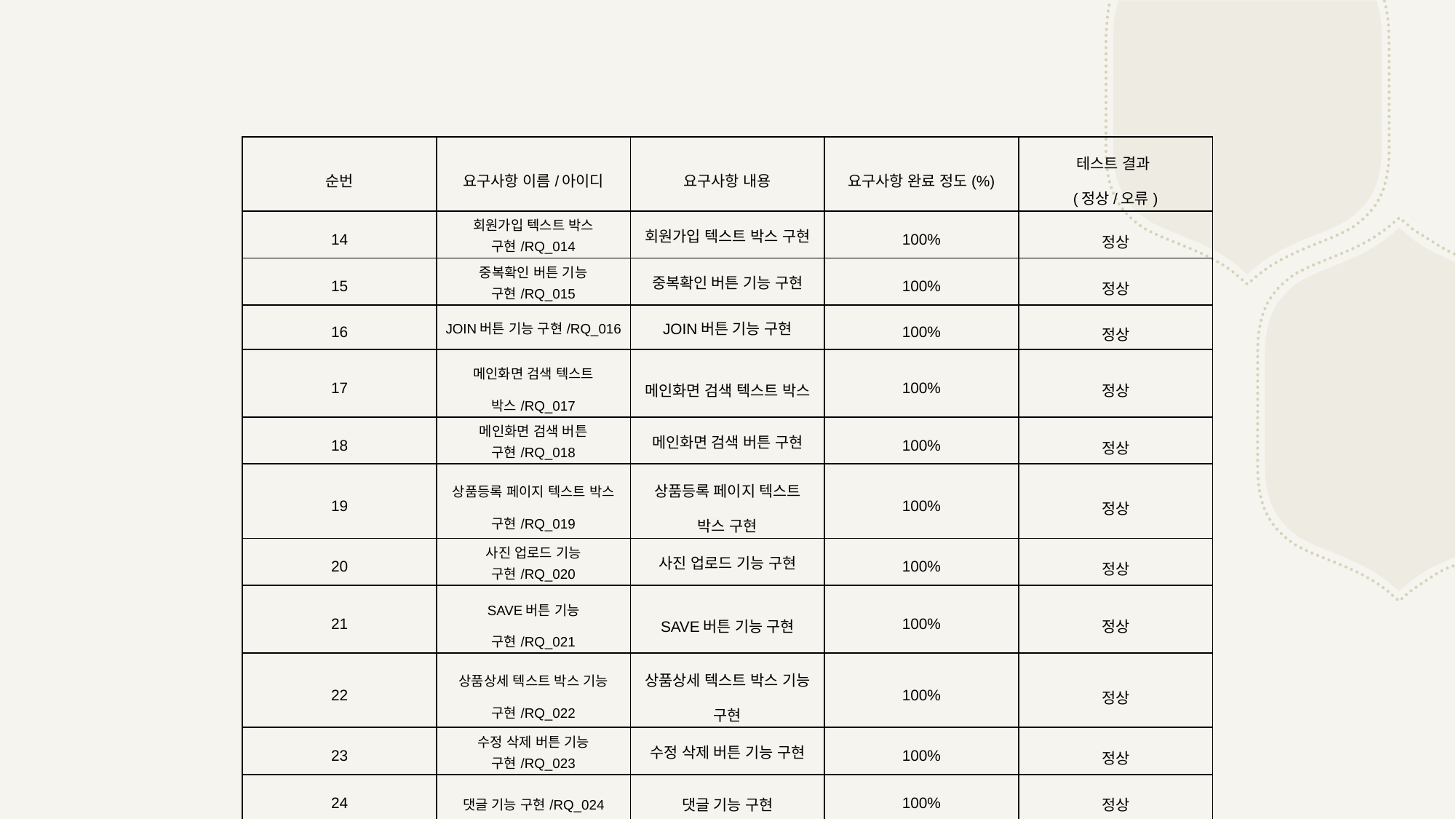

| 순번 | 요구사항 이름/아이디 | 요구사항 내용 | 요구사항 완료 정도(%) | 테스트 결과 (정상/오류) |
| --- | --- | --- | --- | --- |
| 14 | 회원가입 텍스트 박스 구현/RQ\_014 | 회원가입 텍스트 박스 구현 | 100% | 정상 |
| 15 | 중복확인 버튼 기능 구현/RQ\_015 | 중복확인 버튼 기능 구현 | 100% | 정상 |
| 16 | JOIN버튼 기능 구현/RQ\_016 | JOIN버튼 기능 구현 | 100% | 정상 |
| 17 | 메인화면 검색 텍스트 박스/RQ\_017 | 메인화면 검색 텍스트 박스 | 100% | 정상 |
| 18 | 메인화면 검색 버튼 구현/RQ\_018 | 메인화면 검색 버튼 구현 | 100% | 정상 |
| 19 | 상품등록 페이지 텍스트 박스 구현/RQ\_019 | 상품등록 페이지 텍스트 박스 구현 | 100% | 정상 |
| 20 | 사진 업로드 기능 구현/RQ\_020 | 사진 업로드 기능 구현 | 100% | 정상 |
| 21 | SAVE버튼 기능 구현/RQ\_021 | SAVE버튼 기능 구현 | 100% | 정상 |
| 22 | 상품상세 텍스트 박스 기능 구현/RQ\_022 | 상품상세 텍스트 박스 기능 구현 | 100% | 정상 |
| 23 | 수정 삭제 버튼 기능 구현/RQ\_023 | 수정 삭제 버튼 기능 구현 | 100% | 정상 |
| 24 | 댓글 기능 구현/RQ\_024 | 댓글 기능 구현 | 100% | 정상 |